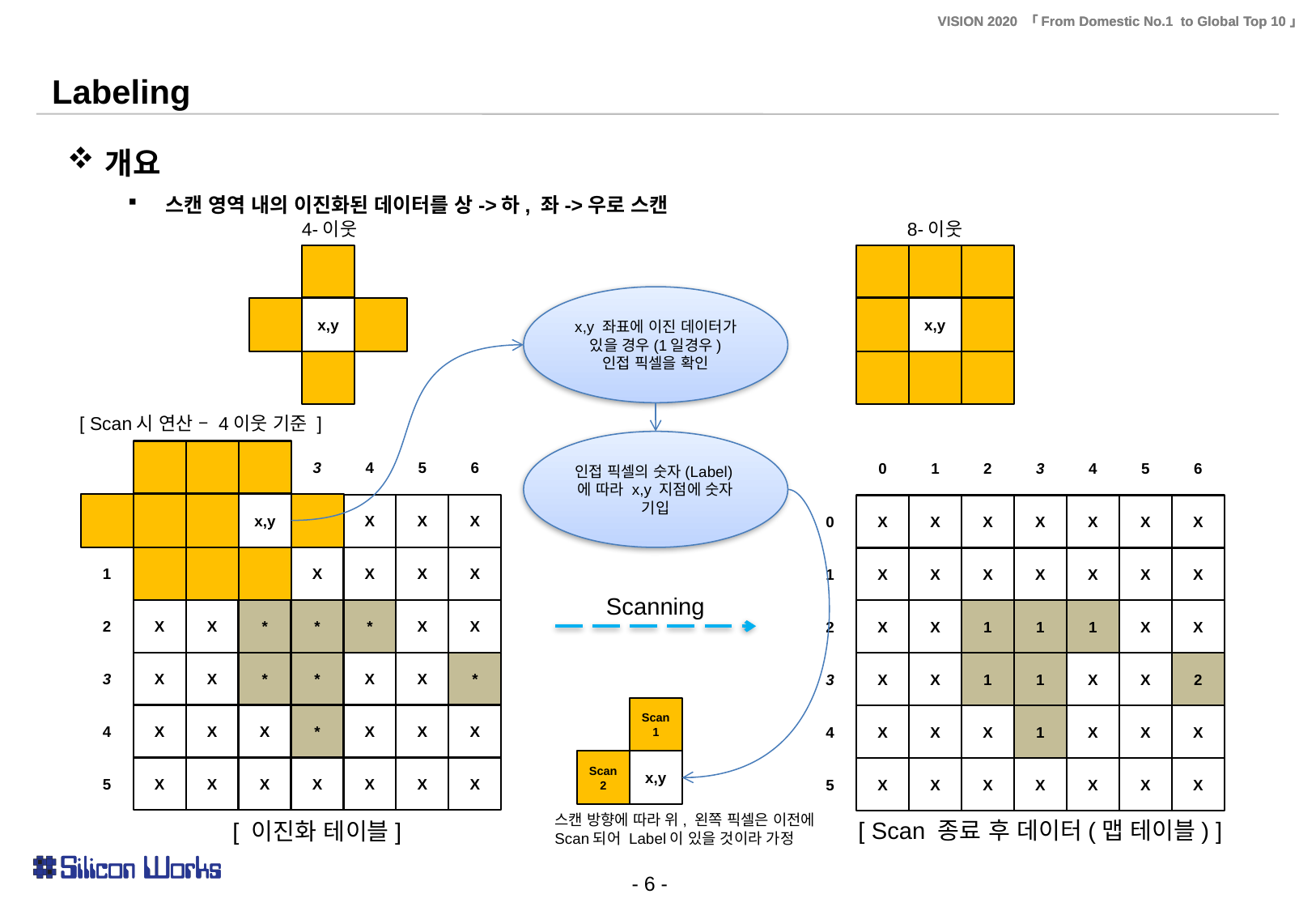

Labeling
개요
스캔 영역 내의 이진화된 데이터를 상->하, 좌->우로 스캔
4-이웃
8-이웃

x,y

x,y

x,y 좌표에 이진 데이터가 있을 경우(1일경우) 인접 픽셀을 확인
[ Scan시 연산 – 4이웃 기준 ]
인접 픽셀의 숫자(Label)에 따라 x,y 지점에 숫자 기입
0
1
2
3
4
5
6
0
X
X
X
X
X
X
X
1
X
X
X
X
X
X
X
2
X
X
*
*
*
X
X
3
X
X
*
*
X
X
*
4
X
X
X
*
X
X
X
5
X
X
X
X
X
X
X

x,y

x,y

x,y

0
1
2
3
4
5
6
0
X
X
X
X
X
X
X
1
X
X
X
X
X
X
X
2
X
X
1
1
1
X
X
3
X
X
1
1
X
X
2
4
X
X
X
1
X
X
X
5
X
X
X
X
X
X
X
Scanning
Scan1
Scan2
x,y
스캔 방향에 따라 위, 왼쪽 픽셀은 이전에
Scan되어 Label이 있을 것이라 가정
[ Scan 종료 후 데이터(맵 테이블) ]
[ 이진화 테이블]